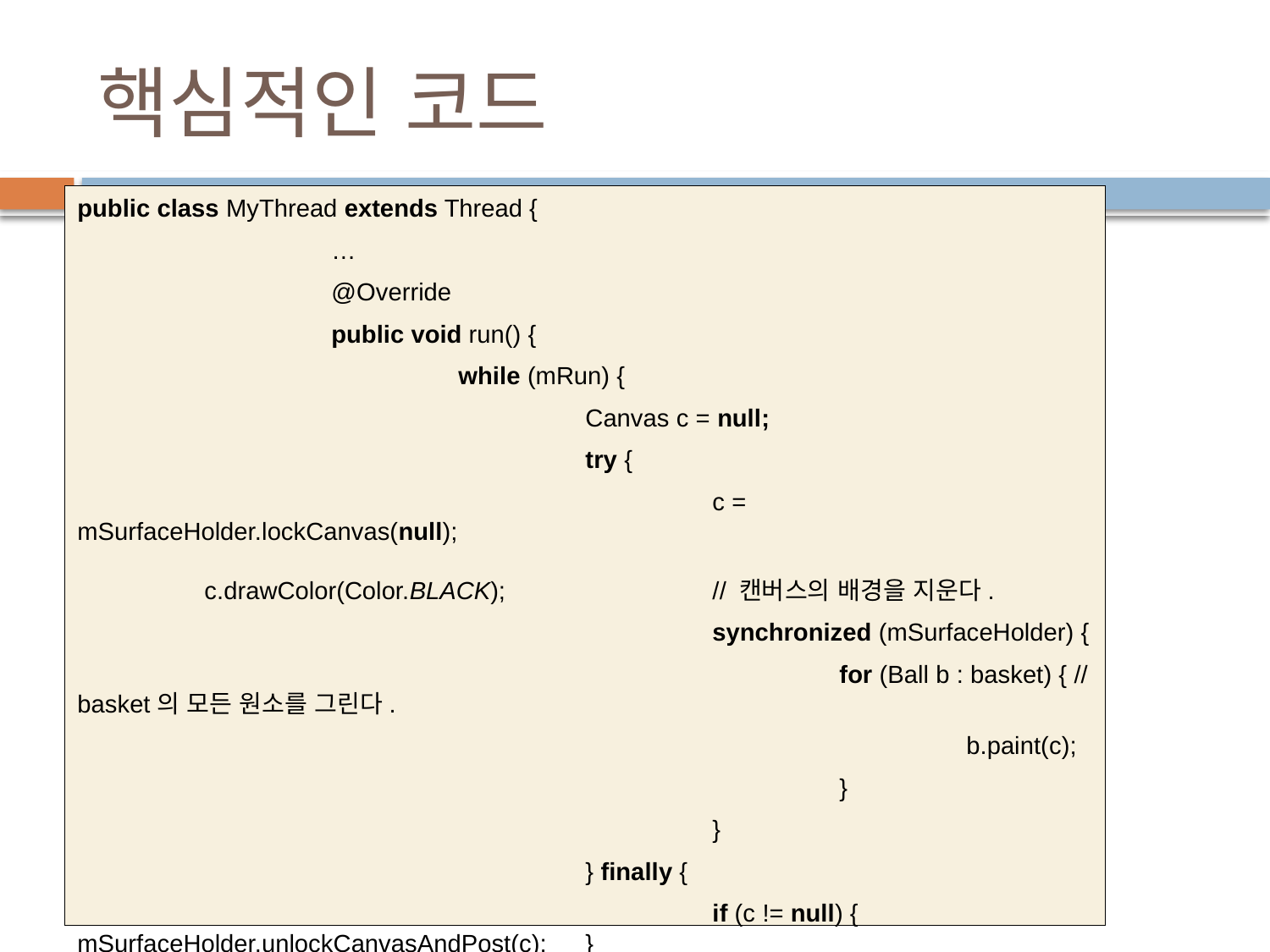

# 핵심적인 코드
public class MyThread extends Thread {
		…
		@Override
		public void run() {
			while (mRun) {
				Canvas c = null;
				try {
					c = mSurfaceHolder.lockCanvas(null); 												c.drawColor(Color.BLACK);		// 캔버스의 배경을 지운다.
					synchronized (mSurfaceHolder) {
						for (Ball b : basket) { // basket의 모든 원소를 그린다.
							b.paint(c);
						}
					}
				} finally {
					if (c != null) {	mSurfaceHolder.unlockCanvasAndPost(c); 	}
				}
			}